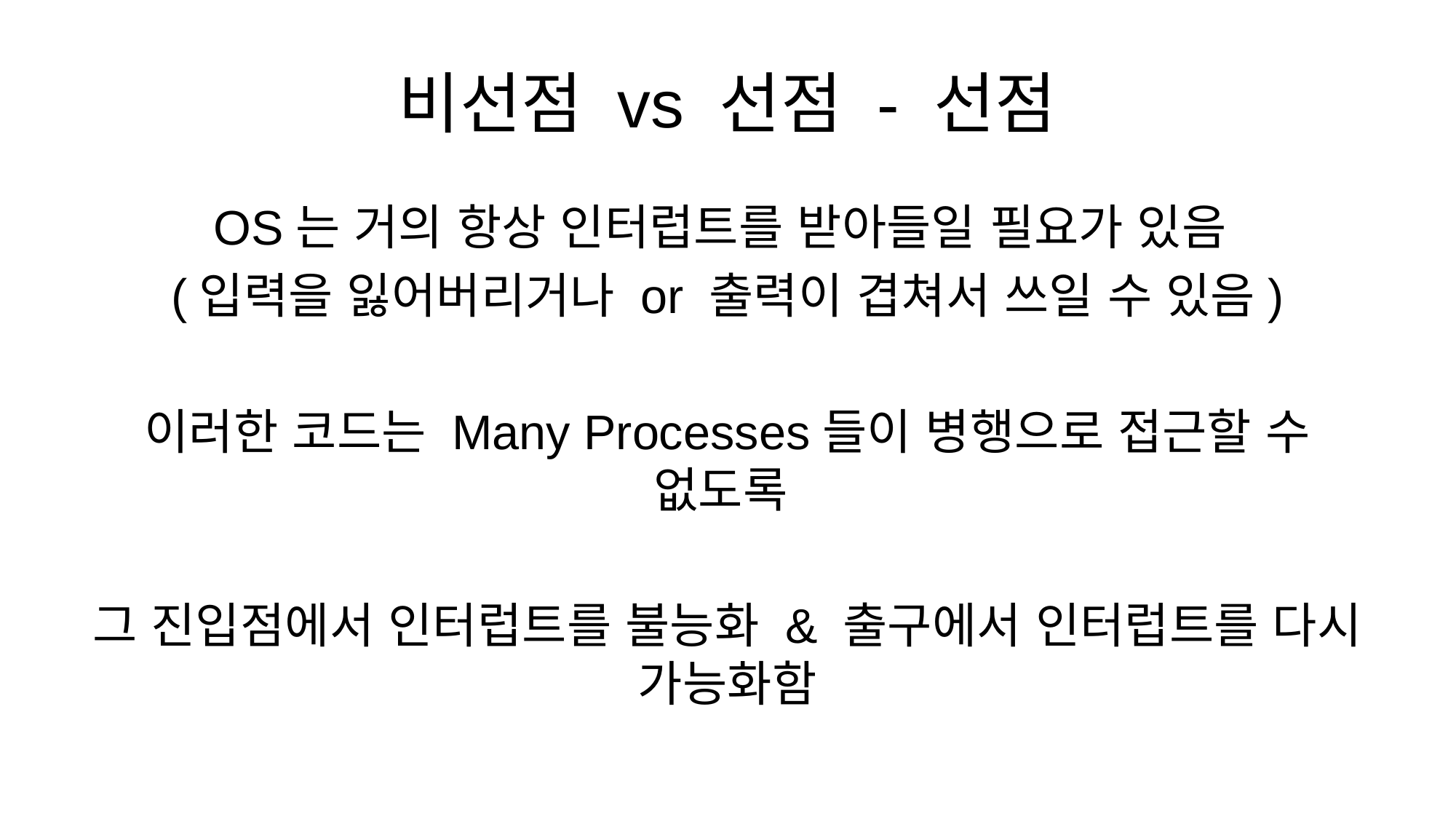

# 비선점 vs 선점 - 선점
OS는 거의 항상 인터럽트를 받아들일 필요가 있음
(입력을 잃어버리거나 or 출력이 겹쳐서 쓰일 수 있음)

이러한 코드는 Many Processes들이 병행으로 접근할 수 없도록

그 진입점에서 인터럽트를 불능화 & 출구에서 인터럽트를 다시 가능화함